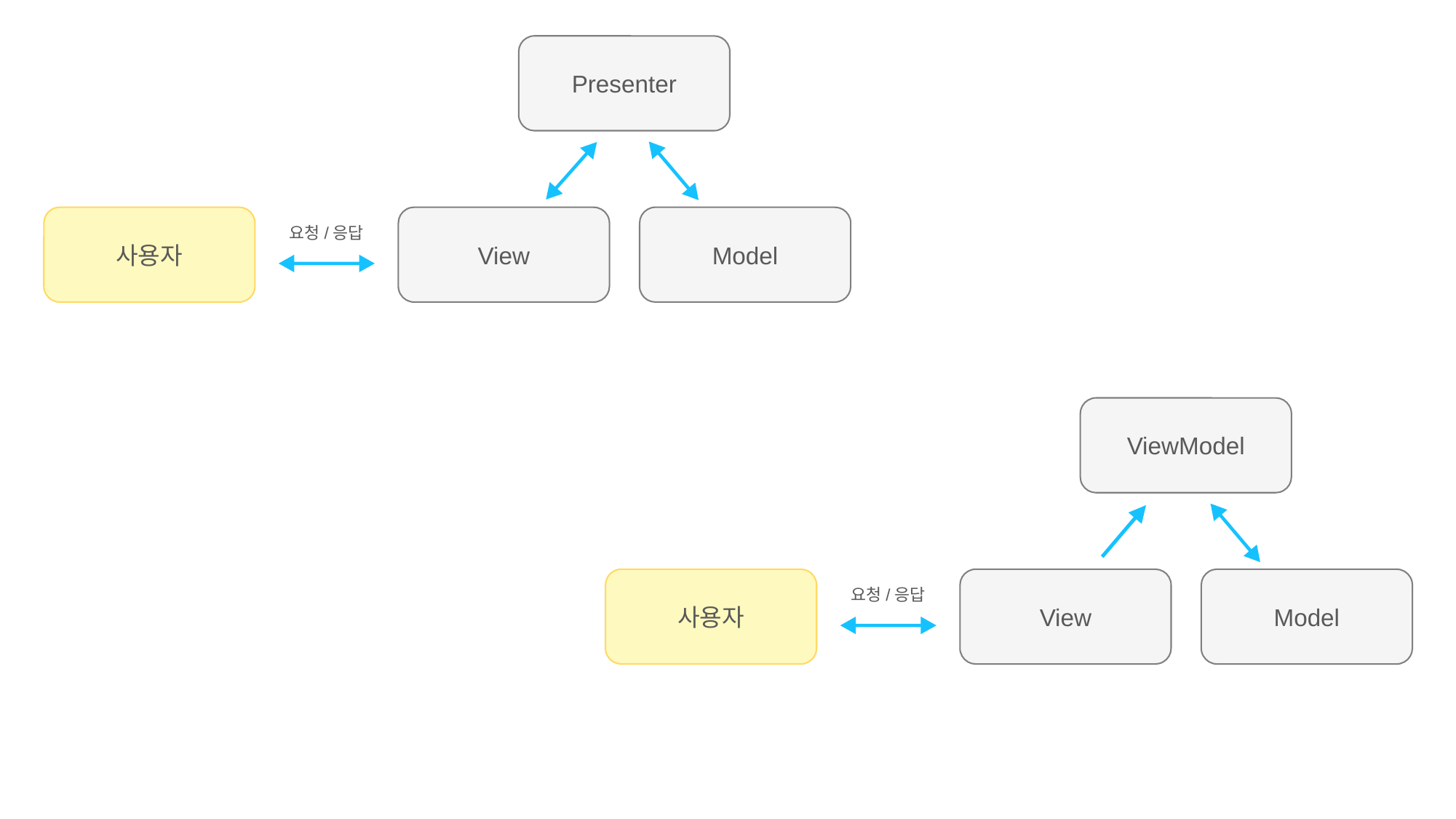

Presenter

사용자
View
Model
요청/응답

ViewModel

사용자
View
Model
요청/응답